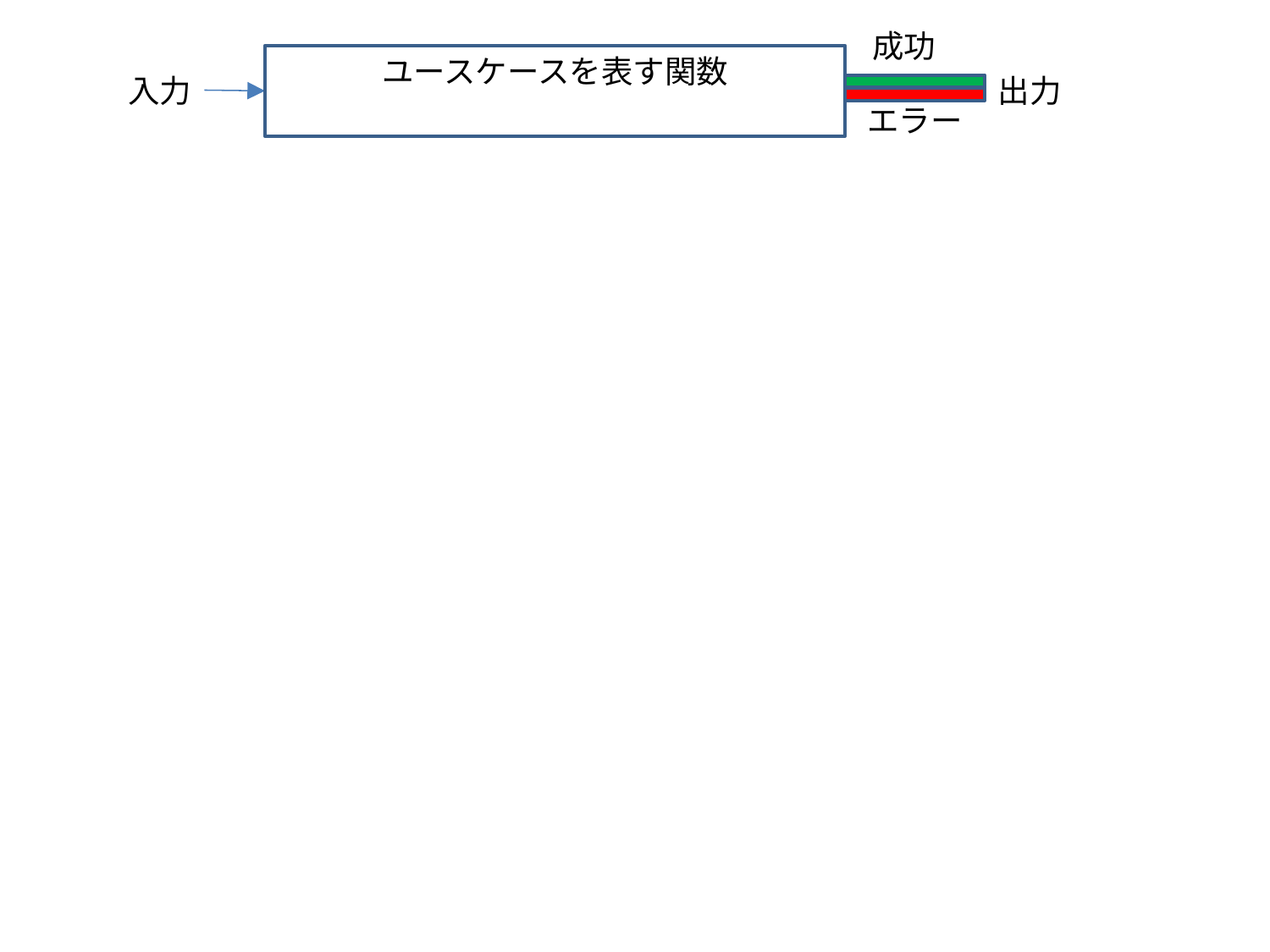

成功
ユースケースを表す関数
入力
出力
検証
更新

エラー